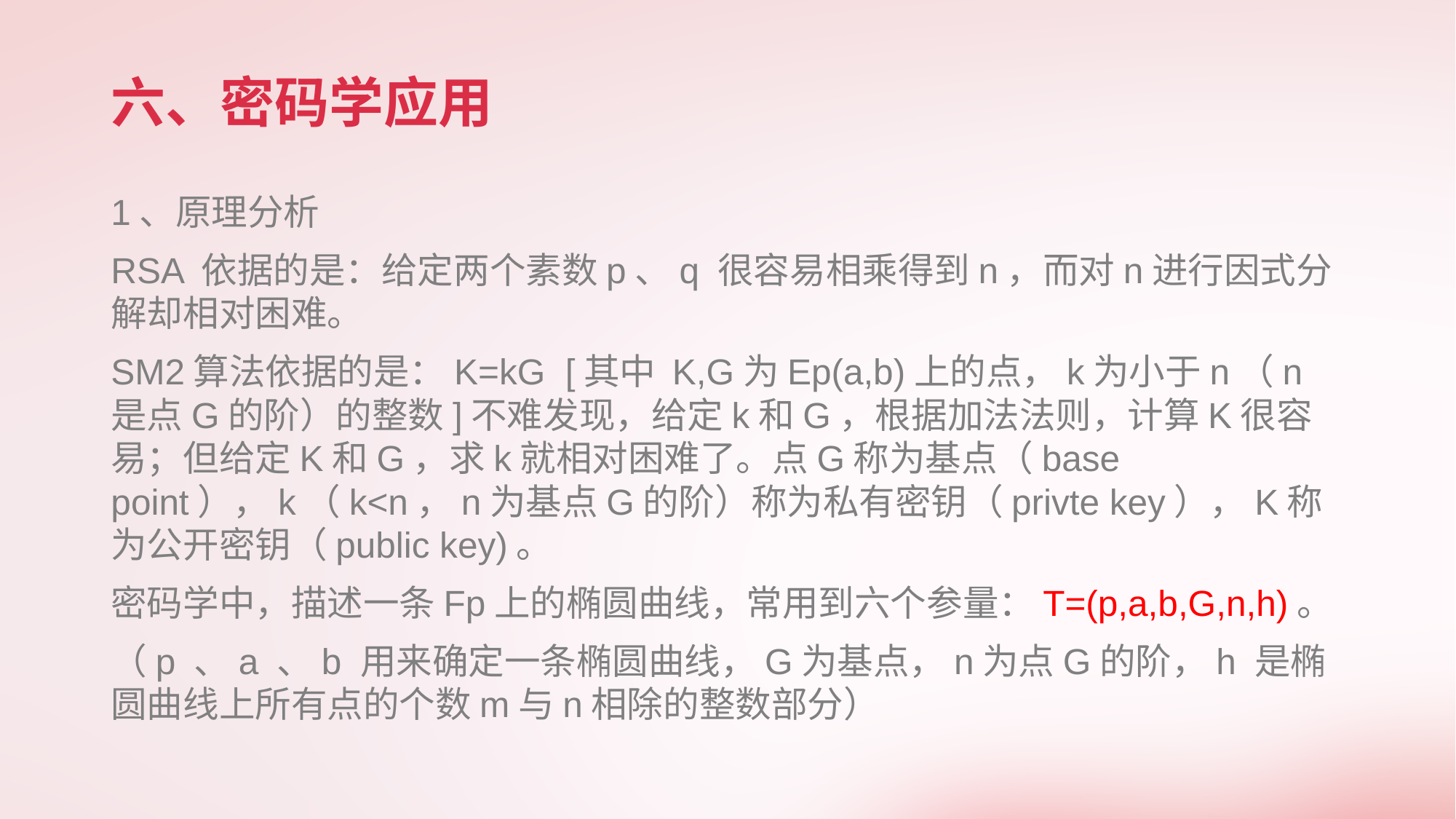

# 六、密码学应用
1、原理分析
RSA 依据的是：给定两个素数p、q 很容易相乘得到n，而对n进行因式分解却相对困难。
SM2算法依据的是：K=kG  [其中 K,G为Ep(a,b)上的点，k为小于n（n是点G的阶）的整数]不难发现，给定k和G，根据加法法则，计算K很容易；但给定K和G，求k就相对困难了。点G称为基点（base point），k（k<n，n为基点G的阶）称为私有密钥（privte key），K称为公开密钥（public key)。
密码学中，描述一条Fp上的椭圆曲线，常用到六个参量：T=(p,a,b,G,n,h)。
（p 、a 、b 用来确定一条椭圆曲线，G为基点，n为点G的阶，h 是椭圆曲线上所有点的个数m与n相除的整数部分）